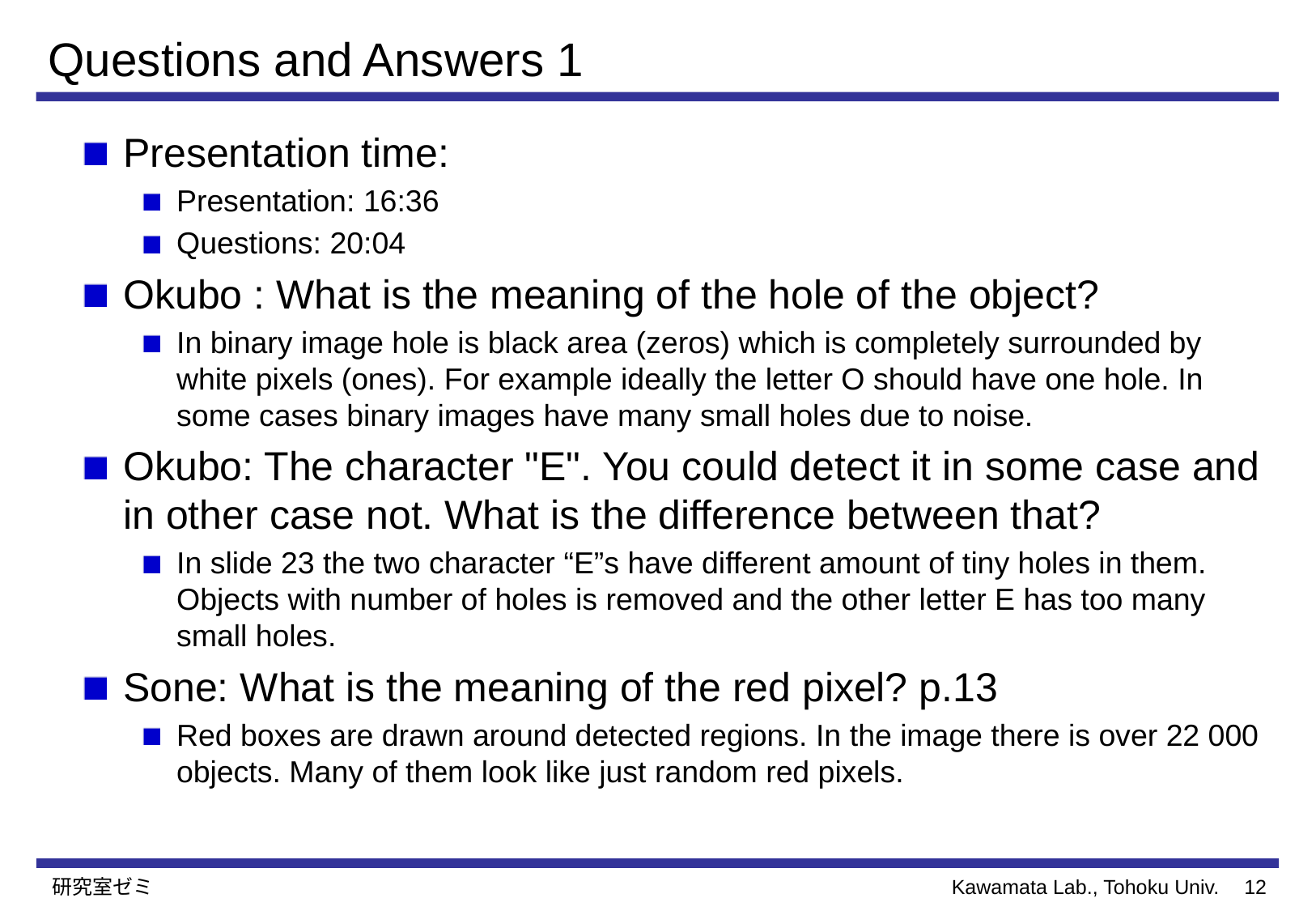

# Questions and Answers 1
Presentation time:
Presentation: 16:36
Questions: 20:04
Okubo : What is the meaning of the hole of the object?
In binary image hole is black area (zeros) which is completely surrounded by white pixels (ones). For example ideally the letter O should have one hole. In some cases binary images have many small holes due to noise.
Okubo: The character "E". You could detect it in some case and in other case not. What is the difference between that?
In slide 23 the two character “E”s have different amount of tiny holes in them.  Objects with number of holes is removed and the other letter E has too many small holes.
Sone: What is the meaning of the red pixel? p.13
Red boxes are drawn around detected regions. In the image there is over 22 000 objects. Many of them look like just random red pixels.
研究室ゼミ
12